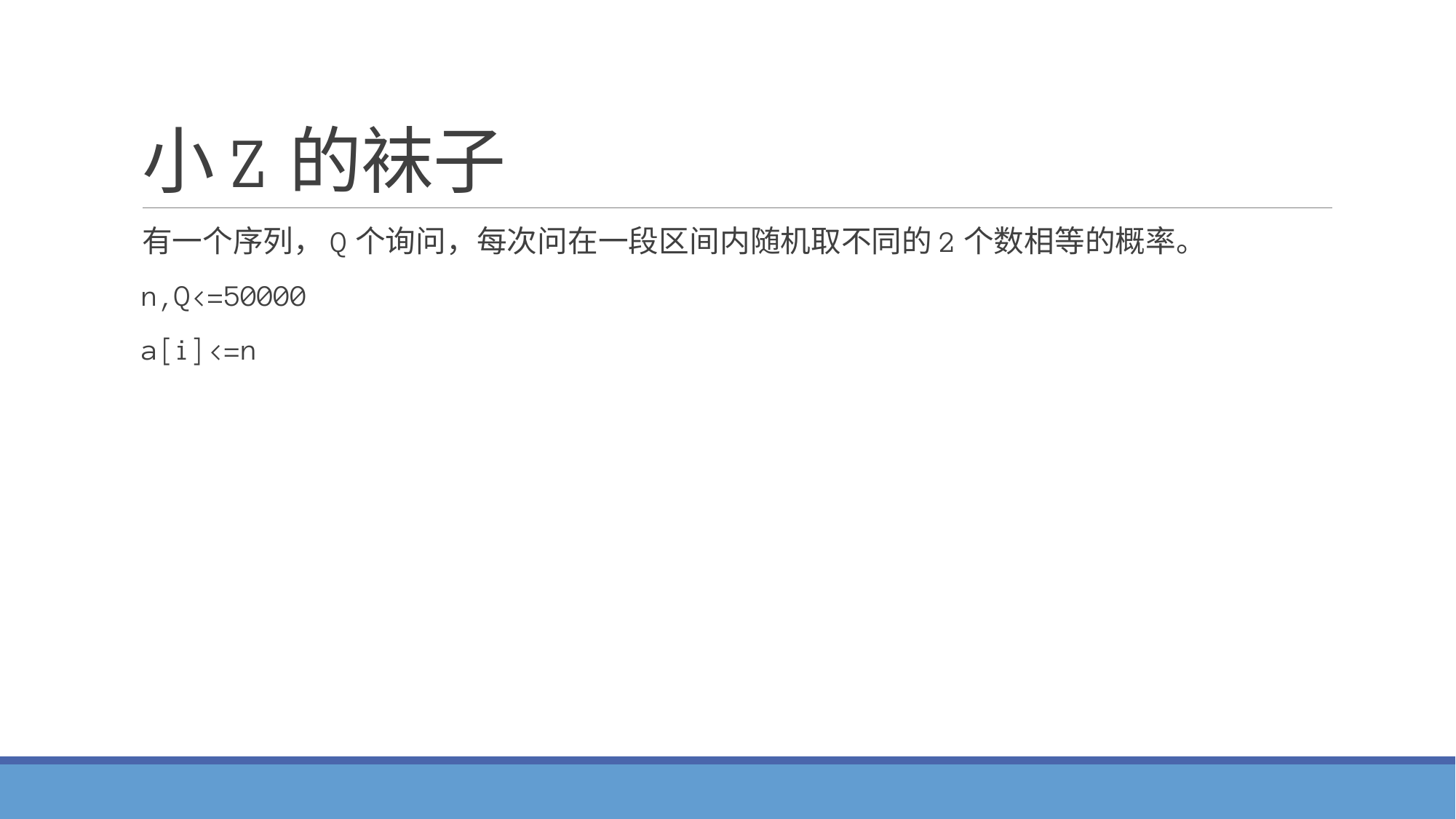

# 小Z的袜子
有一个序列，Q个询问，每次问在一段区间内随机取不同的2个数相等的概率。
n,Q<=50000
a[i]<=n